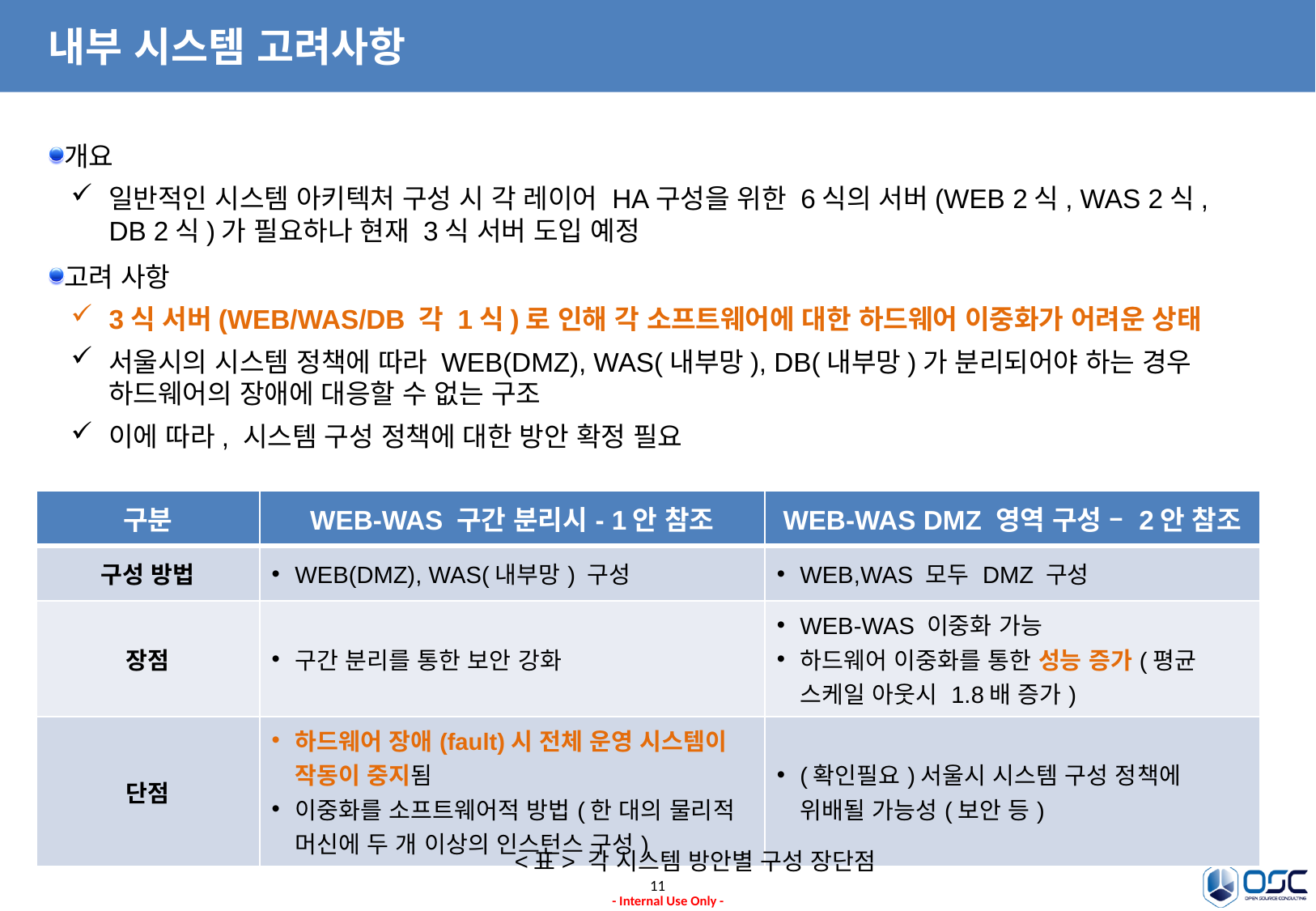

# 내부 시스템 고려사항
개요
일반적인 시스템 아키텍처 구성 시 각 레이어 HA구성을 위한 6식의 서버(WEB 2식, WAS 2식, DB 2식)가 필요하나 현재 3식 서버 도입 예정
고려 사항
3식 서버(WEB/WAS/DB 각 1식)로 인해 각 소프트웨어에 대한 하드웨어 이중화가 어려운 상태
서울시의 시스템 정책에 따라 WEB(DMZ), WAS(내부망), DB(내부망)가 분리되어야 하는 경우 하드웨어의 장애에 대응할 수 없는 구조
이에 따라, 시스템 구성 정책에 대한 방안 확정 필요
| 구분 | WEB-WAS 구간 분리시- 1안 참조 | WEB-WAS DMZ 영역 구성 – 2안 참조 |
| --- | --- | --- |
| 구성 방법 | WEB(DMZ), WAS(내부망) 구성 | WEB,WAS 모두 DMZ 구성 |
| 장점 | 구간 분리를 통한 보안 강화 | WEB-WAS 이중화 가능 하드웨어 이중화를 통한 성능 증가(평균 스케일 아웃시 1.8배 증가) |
| 단점 | 하드웨어 장애(fault)시 전체 운영 시스템이 작동이 중지됨 이중화를 소프트웨어적 방법(한 대의 물리적 머신에 두 개 이상의 인스턴스 구성) | (확인필요)서울시 시스템 구성 정책에 위배될 가능성(보안 등) |
<표> 각 시스템 방안별 구성 장단점